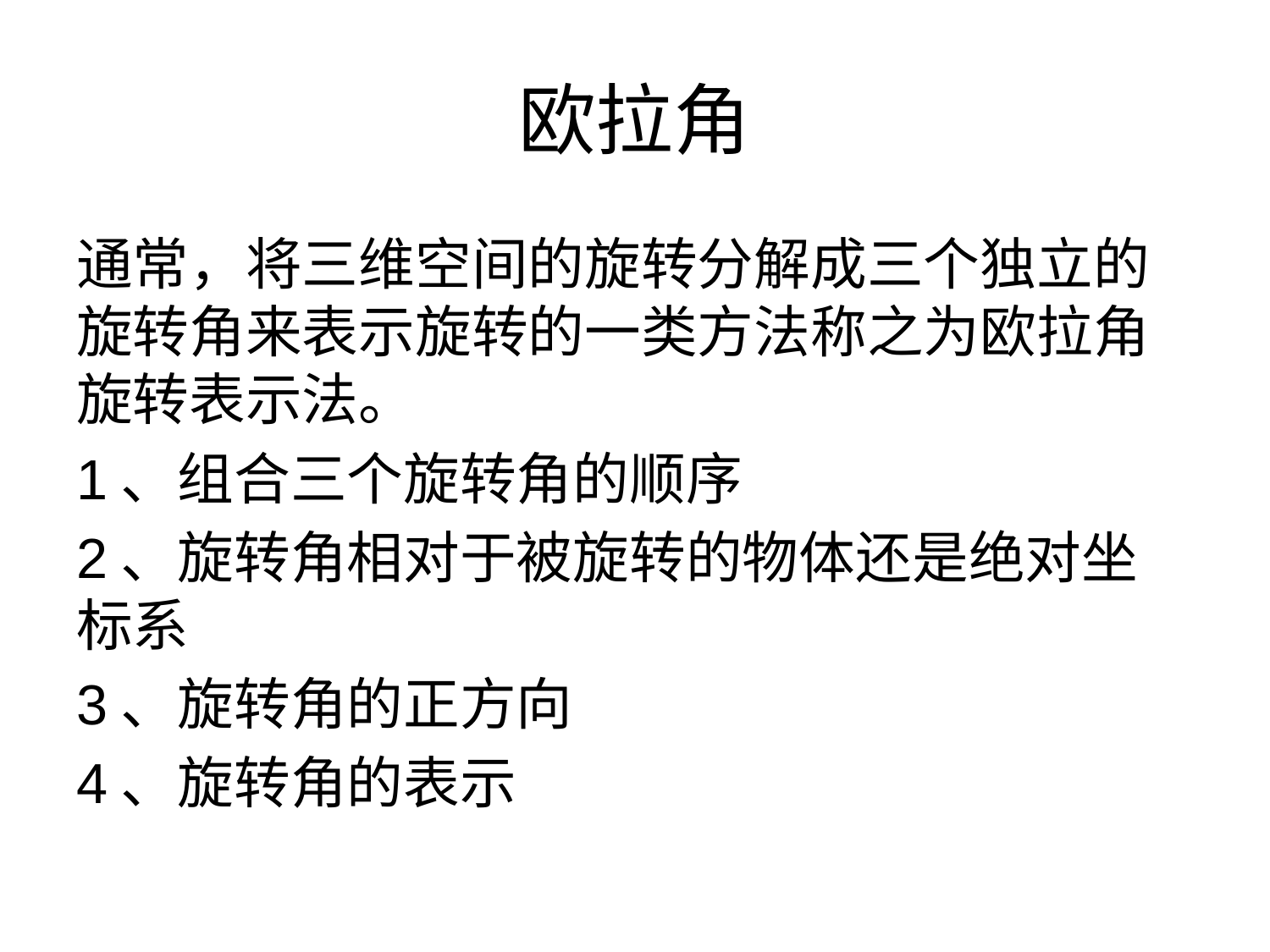

# 欧拉角
通常，将三维空间的旋转分解成三个独立的旋转角来表示旋转的一类方法称之为欧拉角旋转表示法。
1、组合三个旋转角的顺序
2、旋转角相对于被旋转的物体还是绝对坐标系
3、旋转角的正方向
4、旋转角的表示